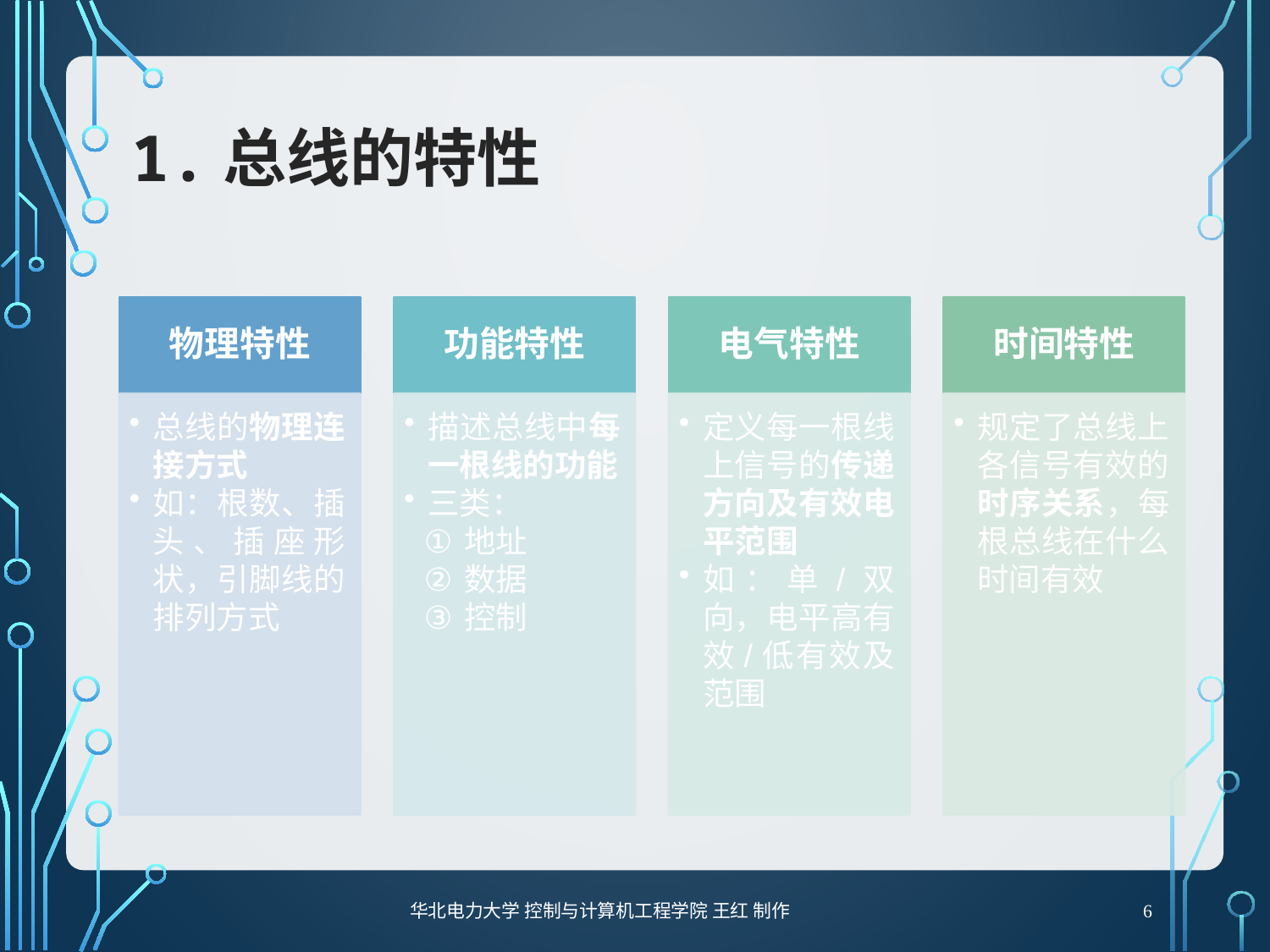

# 1.总线的特性
物理特性
总线的物理连接方式
如：根数、插头、插座形状，引脚线的排列方式
功能特性
描述总线中每一根线的功能
三类：
地址
数据
控制
电气特性
定义每一根线上信号的传递方向及有效电平范围
如：单/双向，电平高有效/低有效及范围
时间特性
规定了总线上各信号有效的时序关系，每根总线在什么时间有效
6
华北电力大学 控制与计算机工程学院 王红 制作